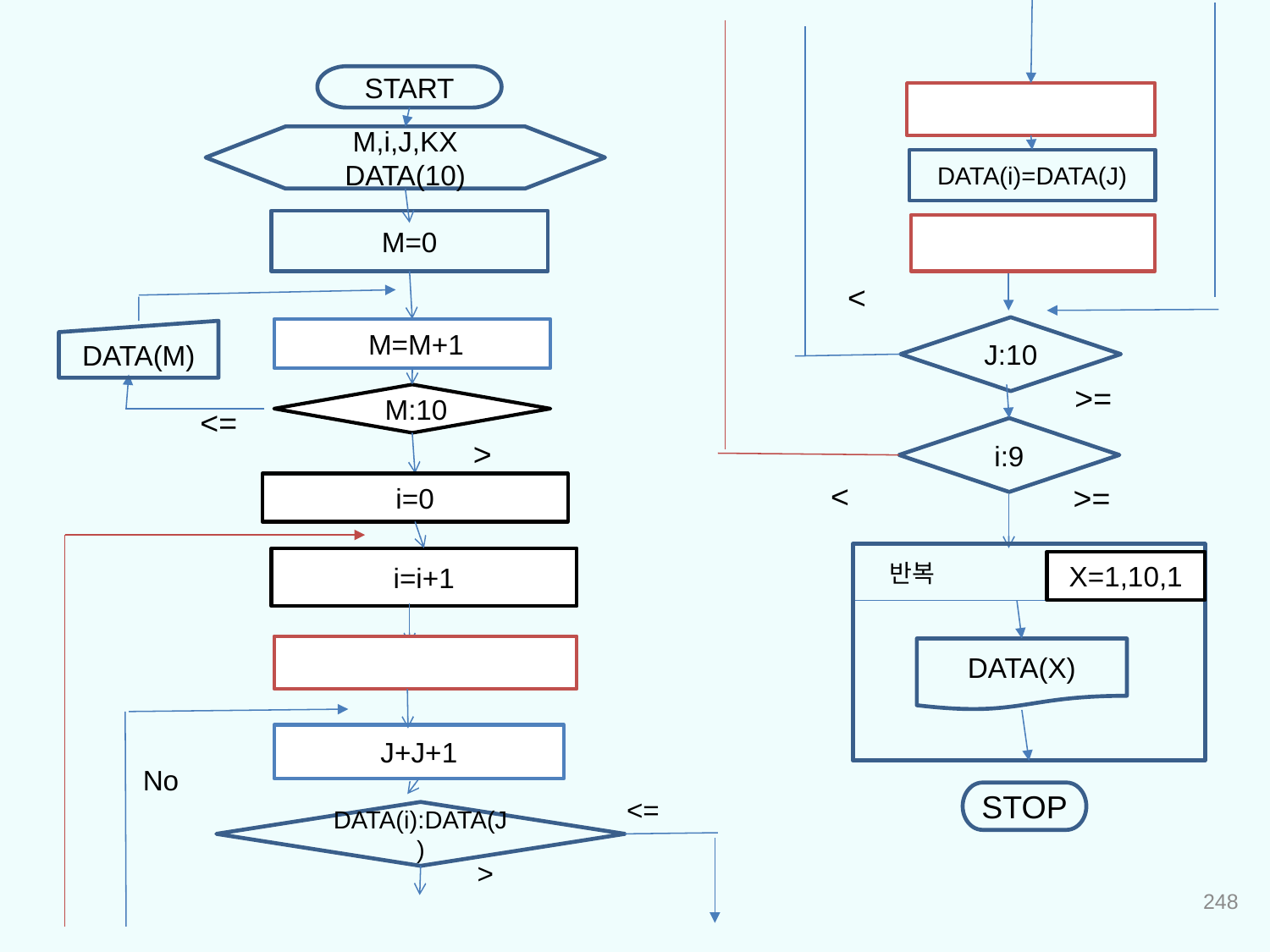

START

M,i,J,KX
DATA(10)
DATA(i)=DATA(J)
M=0

<
J:10
 M=M+1
DATA(M)
>=
 M:10
<=
i:9
>
<
>=
i=0

i=i+1
반복
X=1,10,1

DATA(X)
J+J+1
No
STOP
<=
DATA(i):DATA(J)
>
248